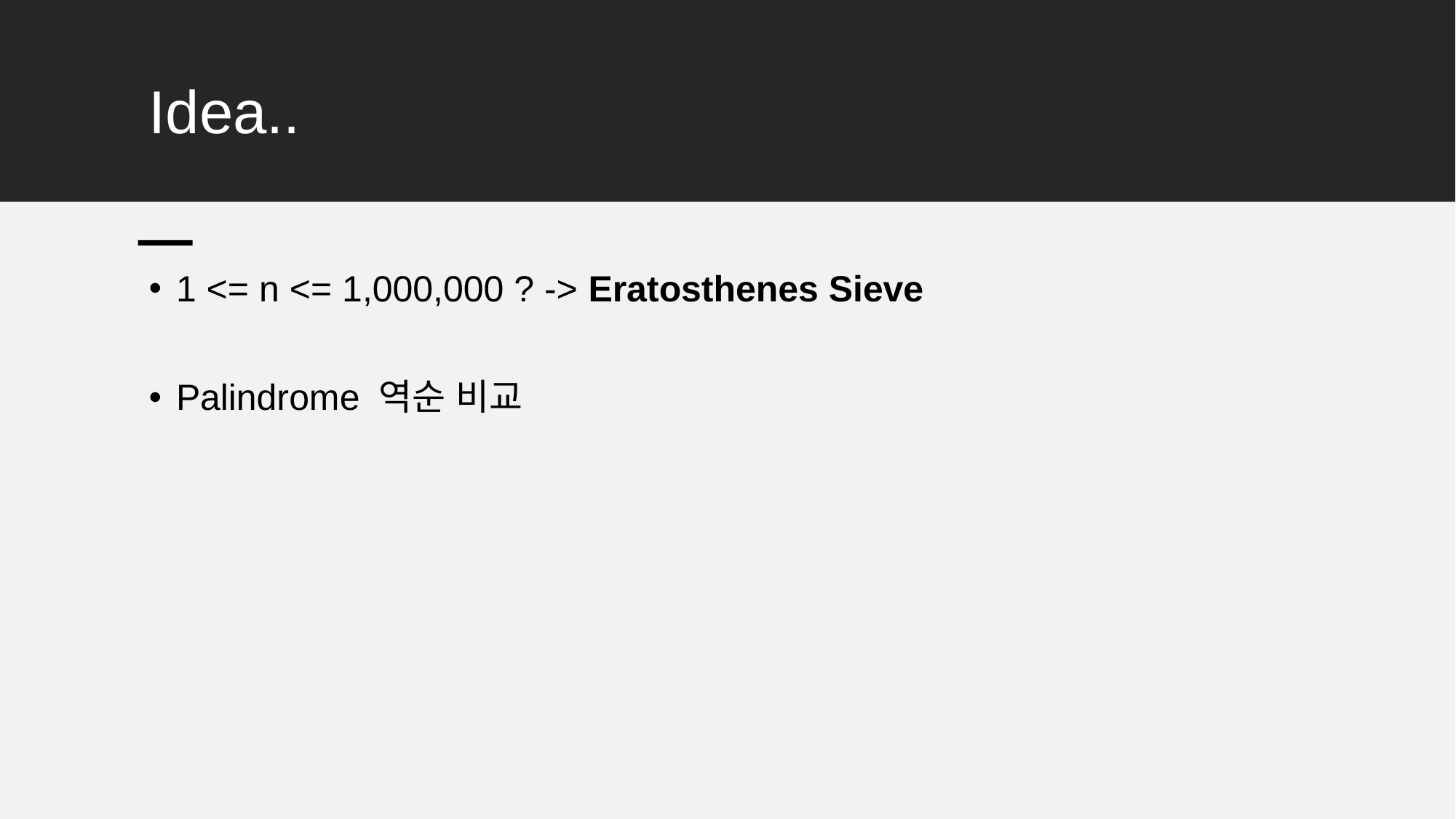

# Idea..

1 <= n <= 1,000,000 ? -> Eratosthenes Sieve

Palindrome 역순 비교